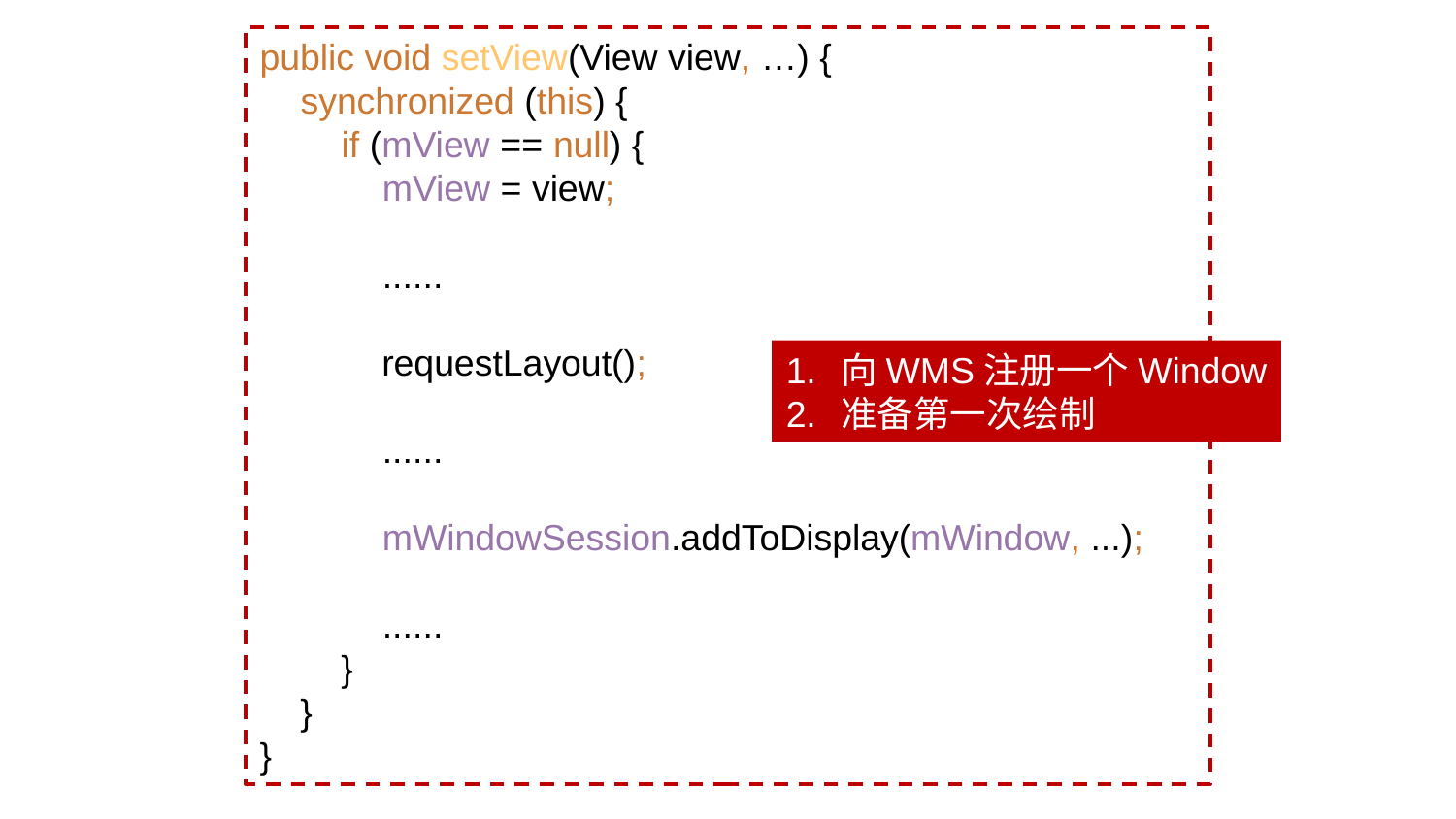

public void setView(View view, …) {
    synchronized (this) {
        if (mView == null) {
            mView = view;
            ......
            requestLayout();
            ......
            mWindowSession.addToDisplay(mWindow, ...);
            ......
        }
    }
}
向WMS注册一个Window
准备第一次绘制